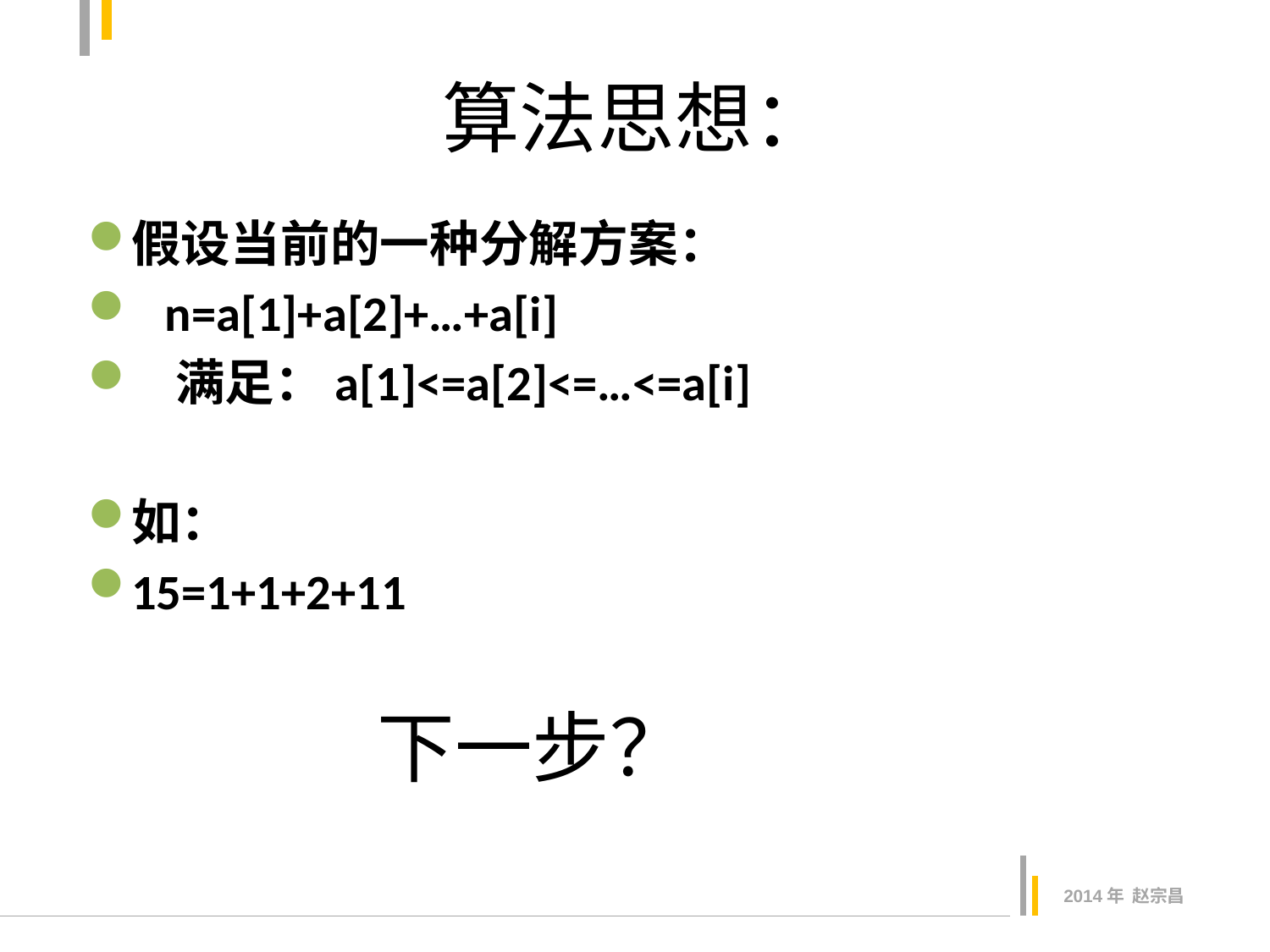

算法思想：
假设当前的一种分解方案：
   n=a[1]+a[2]+…+a[i]
   满足：a[1]<=a[2]<=…<=a[i]

如：
15=1+1+2+11
下一步？